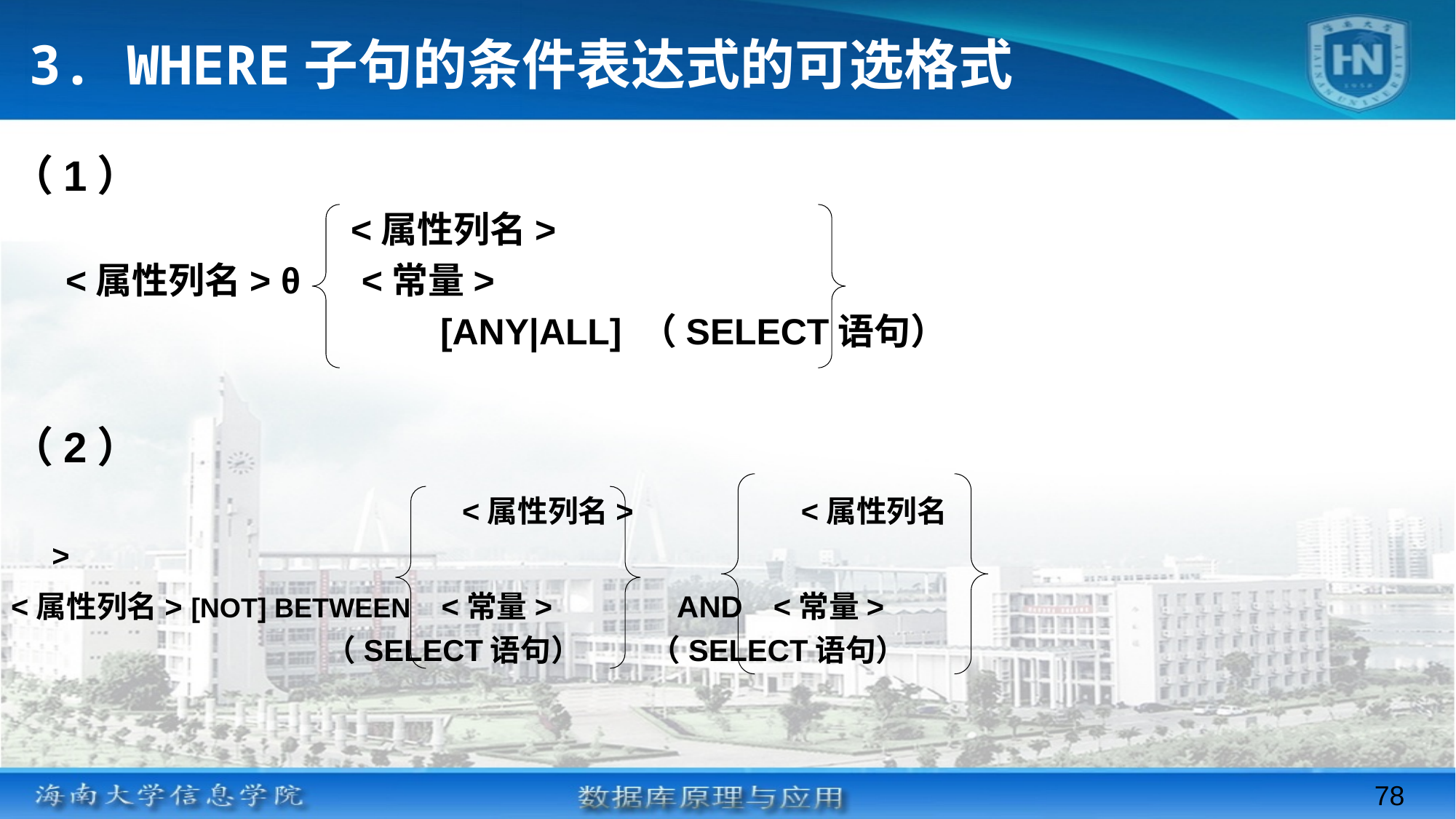

3. WHERE子句的条件表达式的可选格式
（1）
                            <属性列名>
<属性列名> θ      <常量>
			            [ANY|ALL] （SELECT语句）

（2）
 				       <属性列名>                    <属性列名>
<属性列名> [NOT] BETWEEN   <常量>               AND   <常量>
                            	       （SELECT语句）          （SELECT语句）